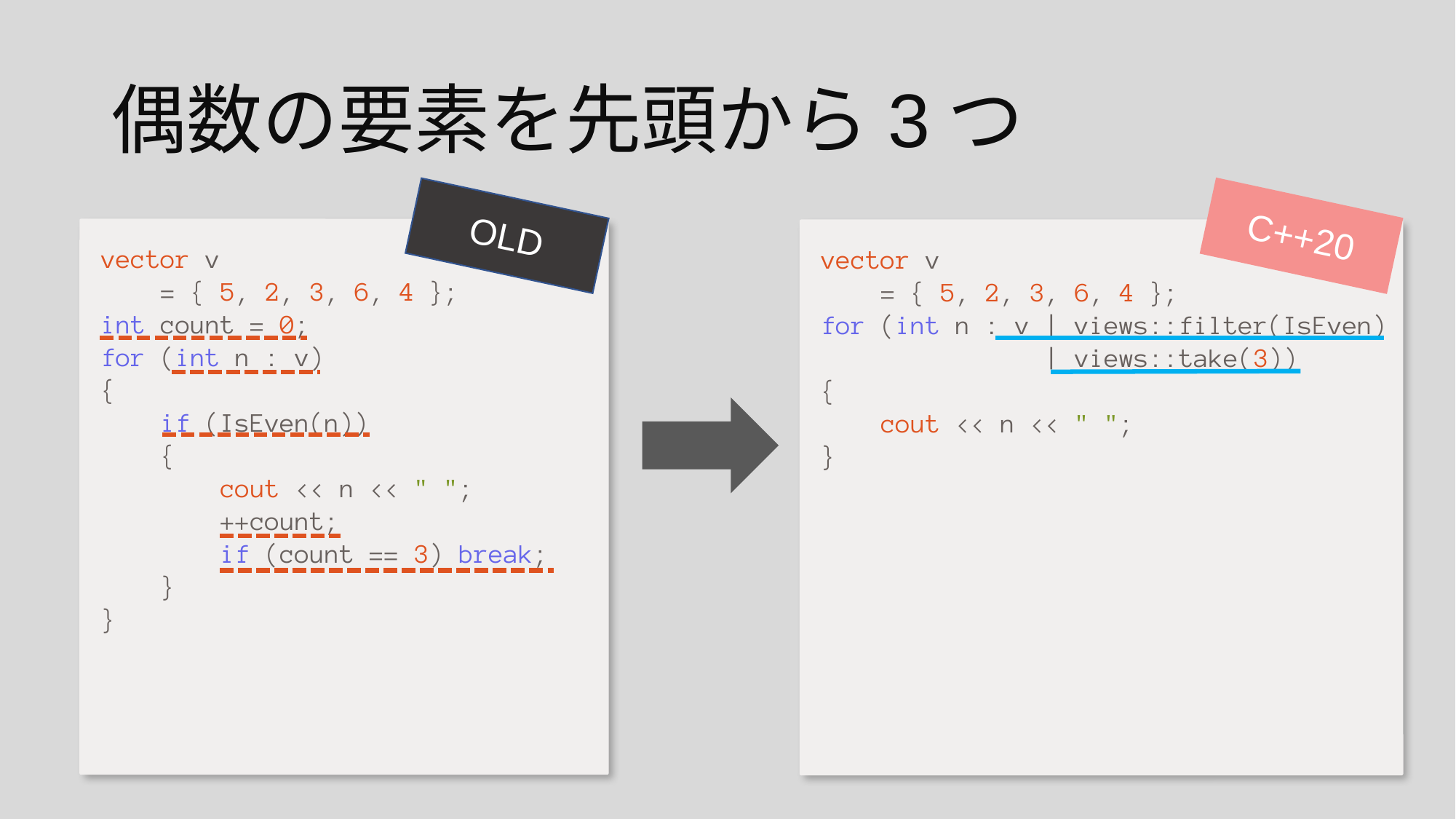

# 偶数の要素を先頭から3つ
C++20
OLD
vector v
    = { 5, 2, 3, 6, 4 };
int count = 0;
for (int n : v)
{
    if (IsEven(n))
    {
        cout << n << " ";
        ++count;
        if (count == 3) break;
    }
}
vector v
    = { 5, 2, 3, 6, 4 };
for (int n : v | views::filter(IsEven)
               | views::take(3))
{
    cout << n << " ";
}